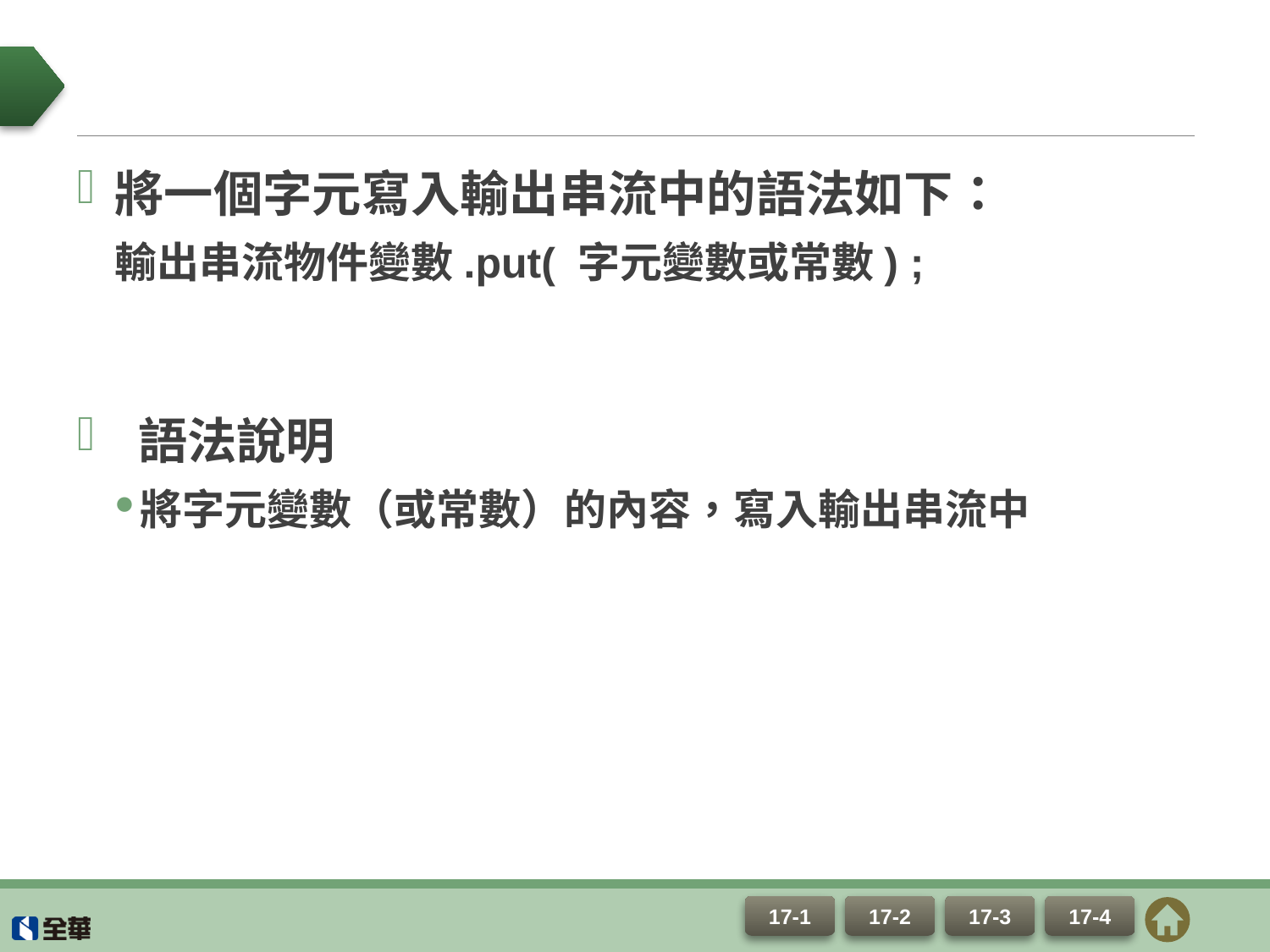

#
將一個字元寫入輸出串流中的語法如下：
輸出串流物件變數.put( 字元變數或常數) ;

 語法說明
將字元變數（或常數）的內容，寫入輸出串流中